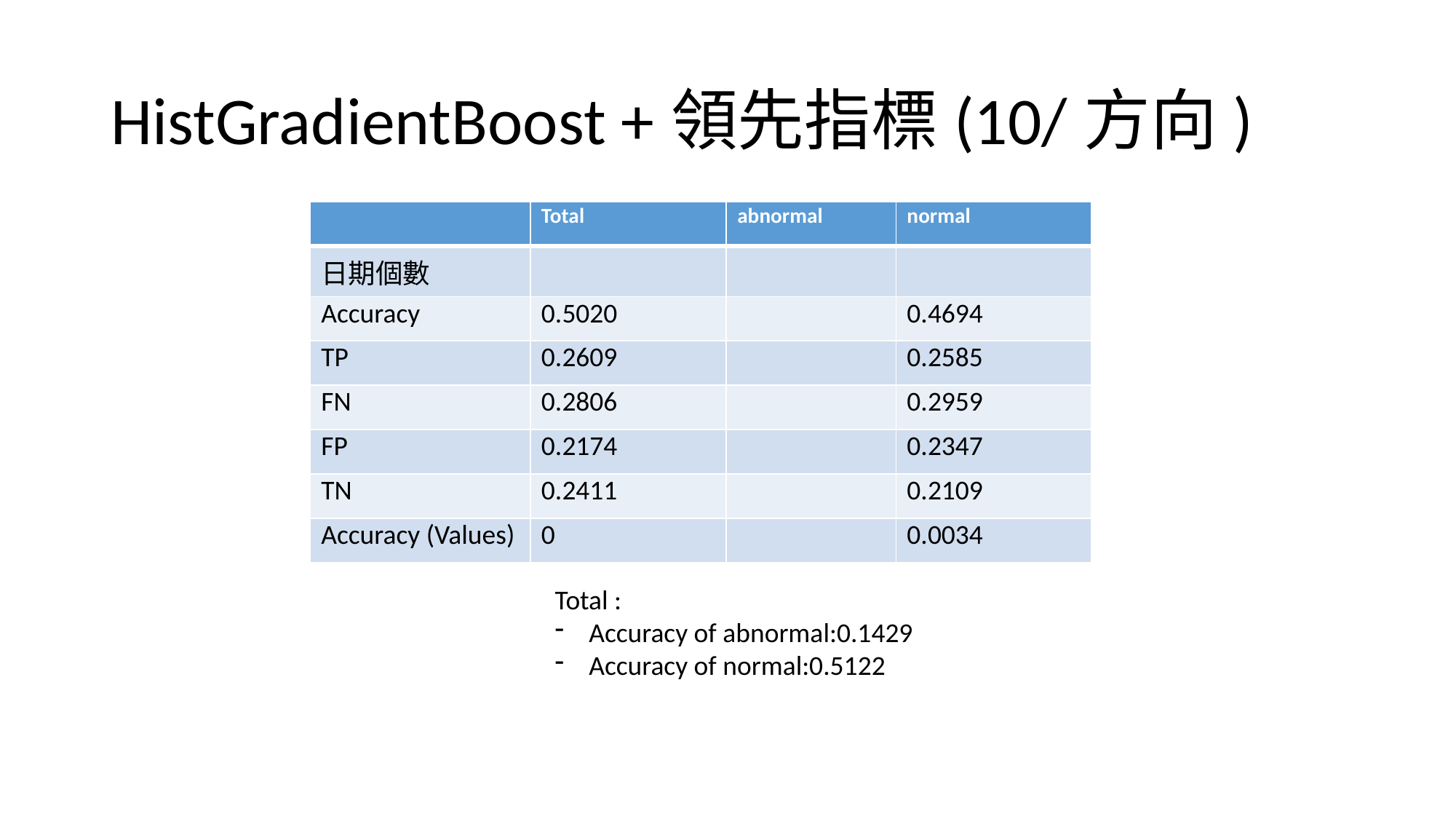

# HistGradientBoost +領先指標(10/方向)
|  | Total | abnormal | normal |
| --- | --- | --- | --- |
| 日期個數 |  |  |  |
| Accuracy | 0.5020 |  | 0.4694 |
| TP | 0.2609 |  | 0.2585 |
| FN | 0.2806 |  | 0.2959 |
| FP | 0.2174 |  | 0.2347 |
| TN | 0.2411 |  | 0.2109 |
| Accuracy (Values) | 0 |  | 0.0034 |
Total :
Accuracy of abnormal:0.1429
Accuracy of normal:0.5122